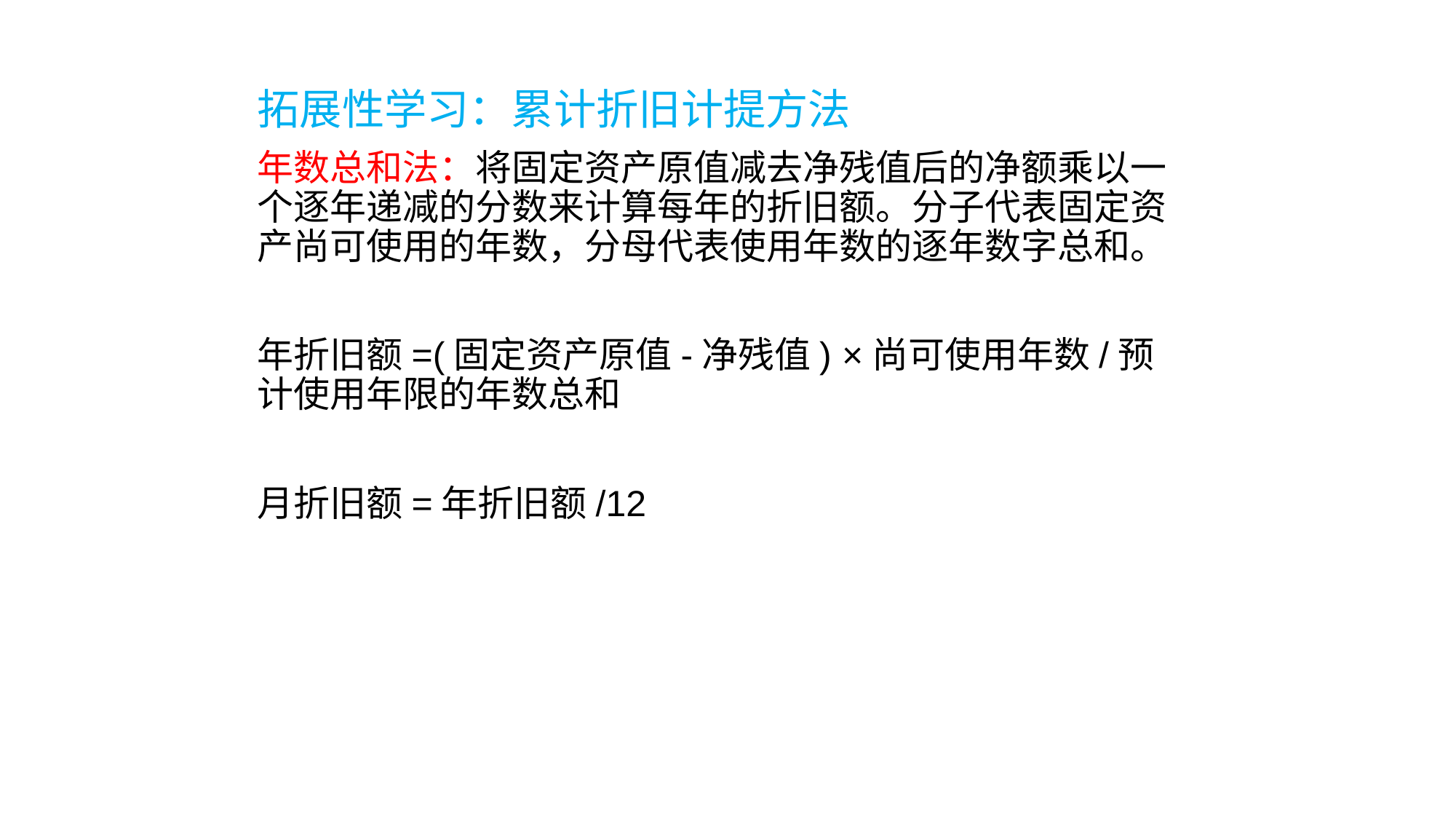

拓展性学习：累计折旧计提方法
年数总和法：将固定资产原值减去净残值后的净额乘以一个逐年递减的分数来计算每年的折旧额。分子代表固定资产尚可使用的年数，分母代表使用年数的逐年数字总和。

年折旧额=(固定资产原值-净残值) ×尚可使用年数/预计使用年限的年数总和

月折旧额=年折旧额/12